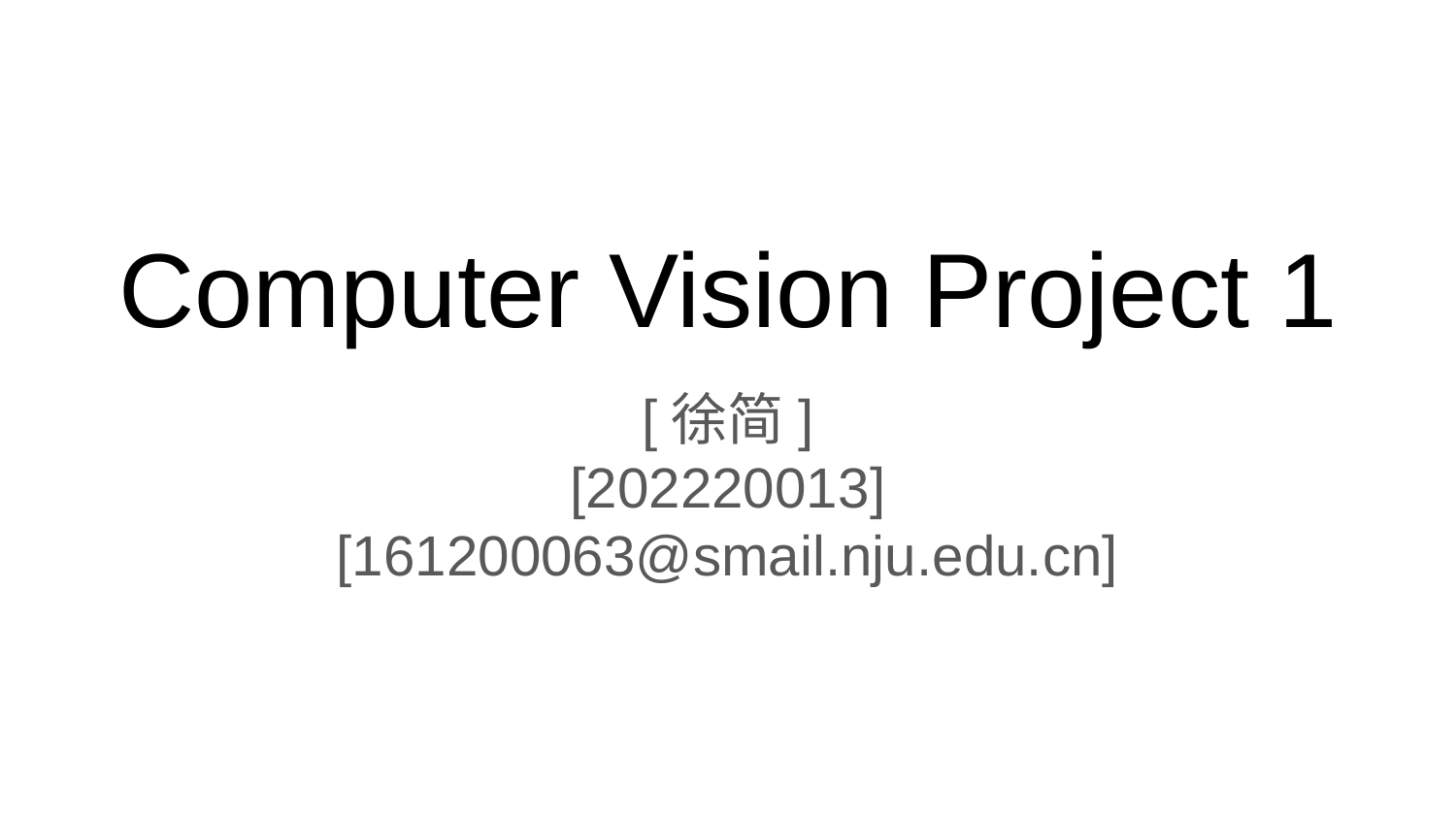

# Computer Vision Project 1
[徐简]
[202220013]
[161200063@smail.nju.edu.cn]